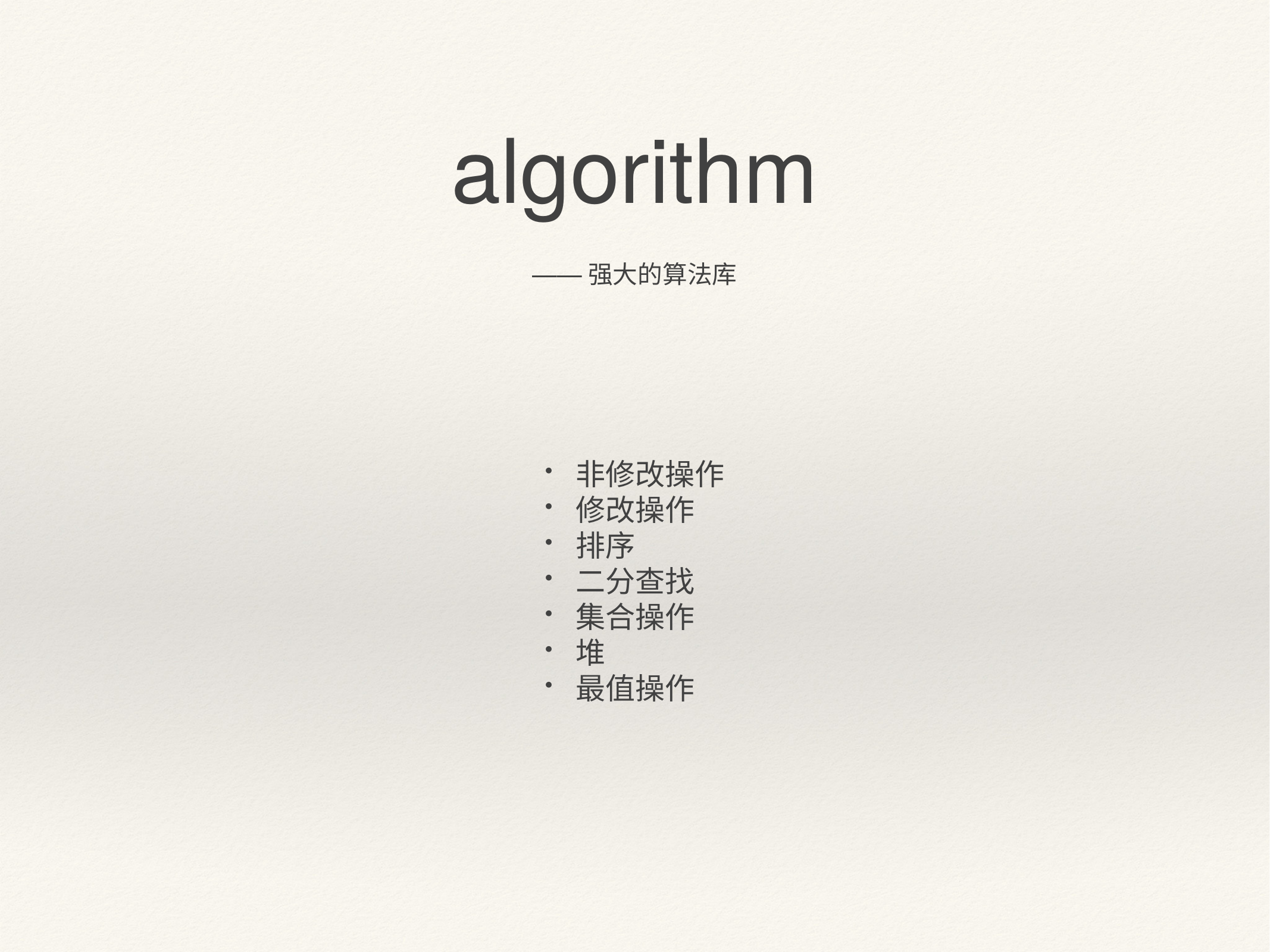

algorithm
——强大的算法库
非修改操作
修改操作
排序
二分查找
集合操作
堆
最值操作